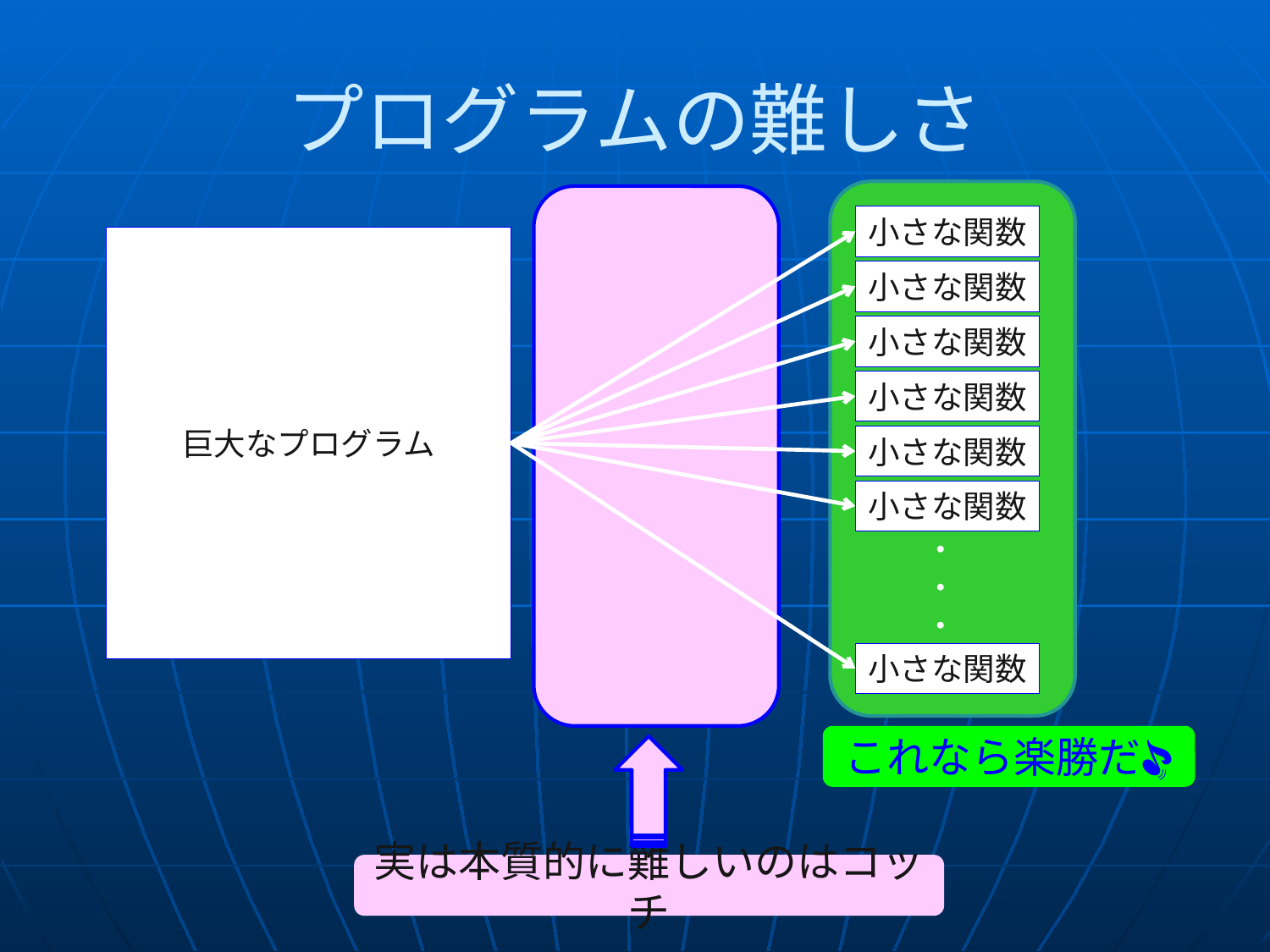

# プログラムの難しさ

小さな関数

　　巨大なプログラム

小さな関数
小さな関数
小さな関数
小さな関数
小さな関数
・
・
・
小さな関数
これなら楽勝だ🎵

実は本質的に難しいのはコッチ